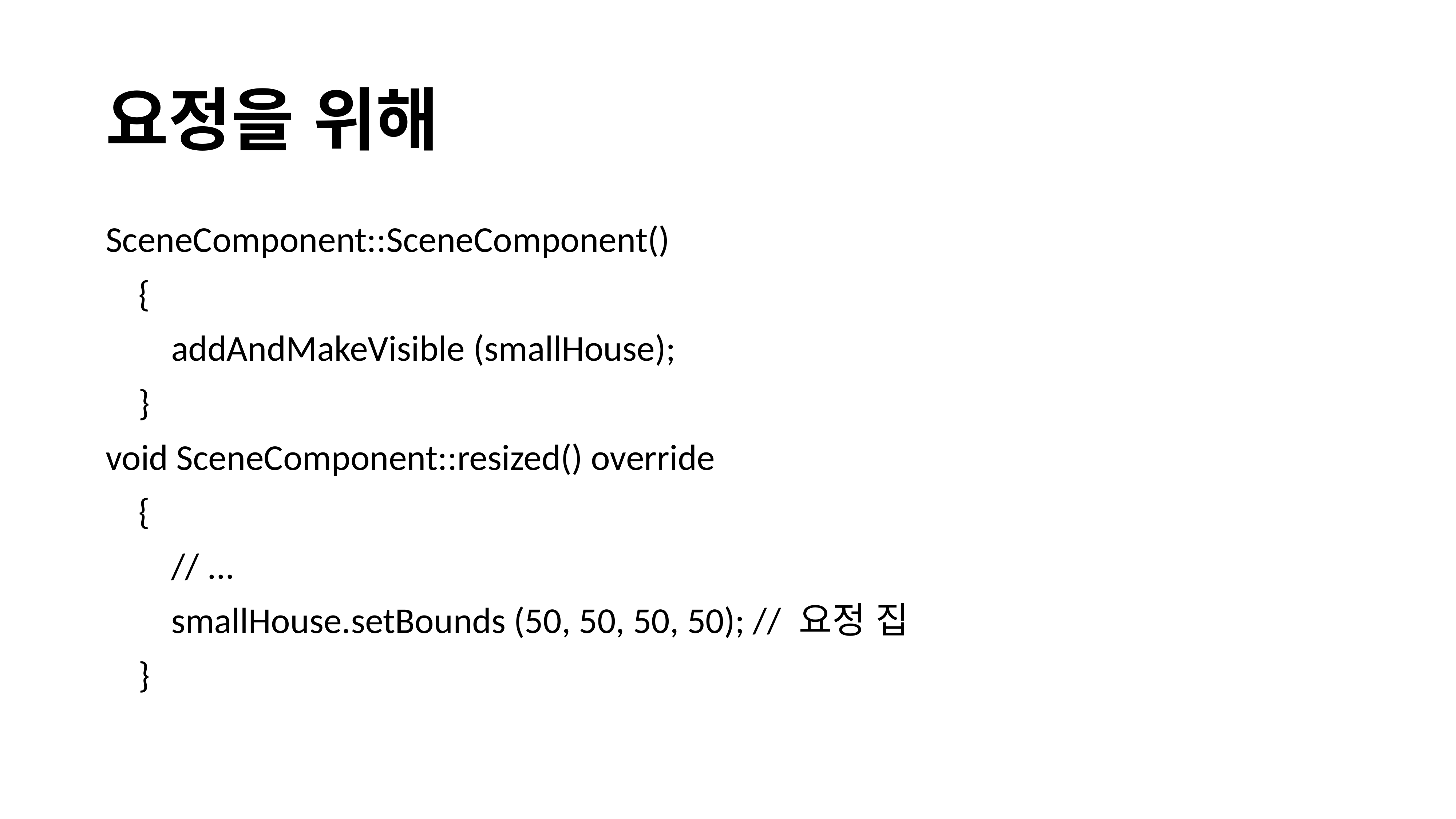

# 요정을 위해
SceneComponent::SceneComponent()
    {
        addAndMakeVisible (smallHouse);
    }
void SceneComponent::resized() override
    {
        // ...
        smallHouse.setBounds (50, 50, 50, 50); // 요정 집
    }